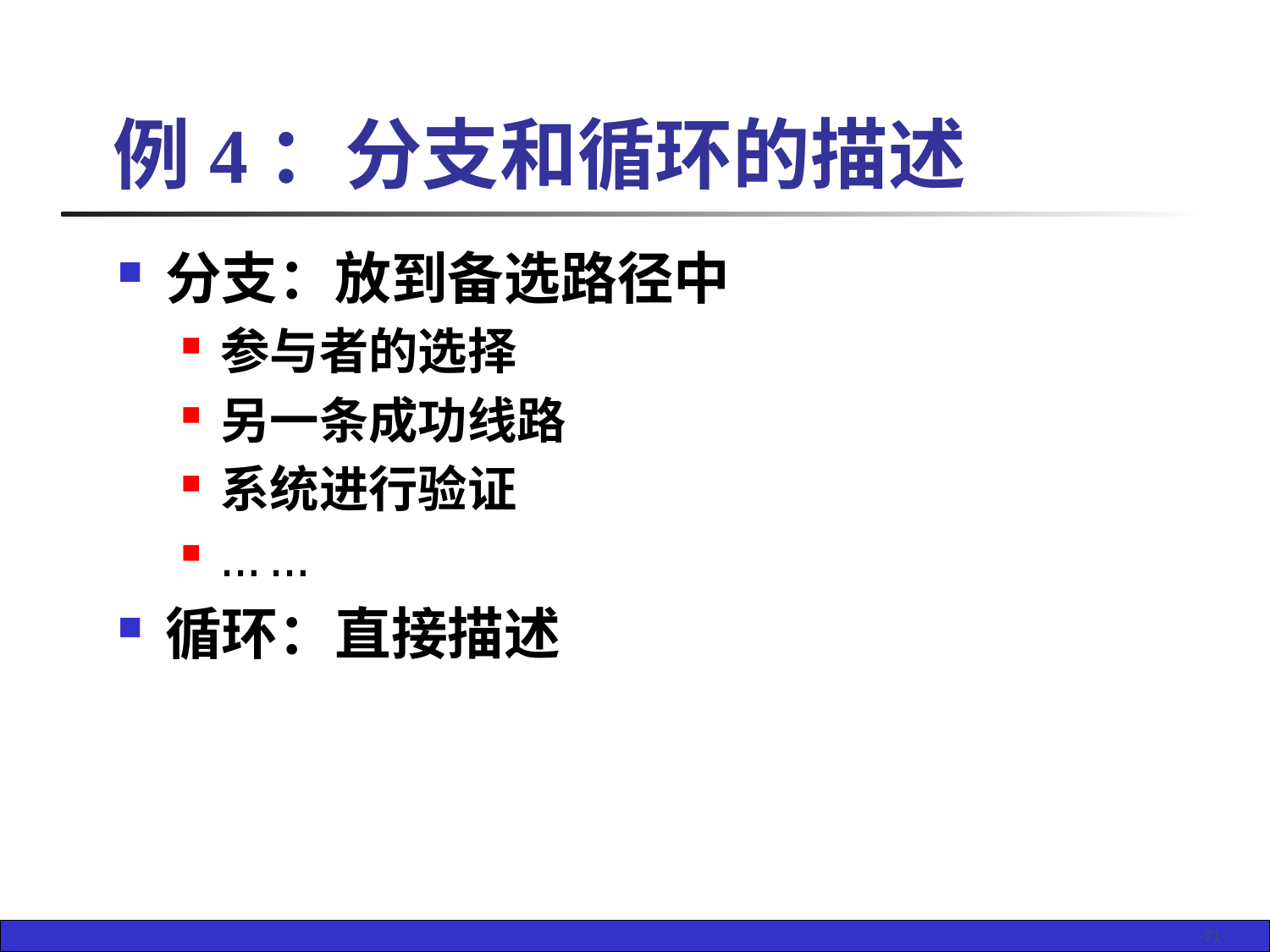

# 例4：分支和循环的描述
分支：放到备选路径中
参与者的选择
另一条成功线路
系统进行验证
……
循环：直接描述
-71-